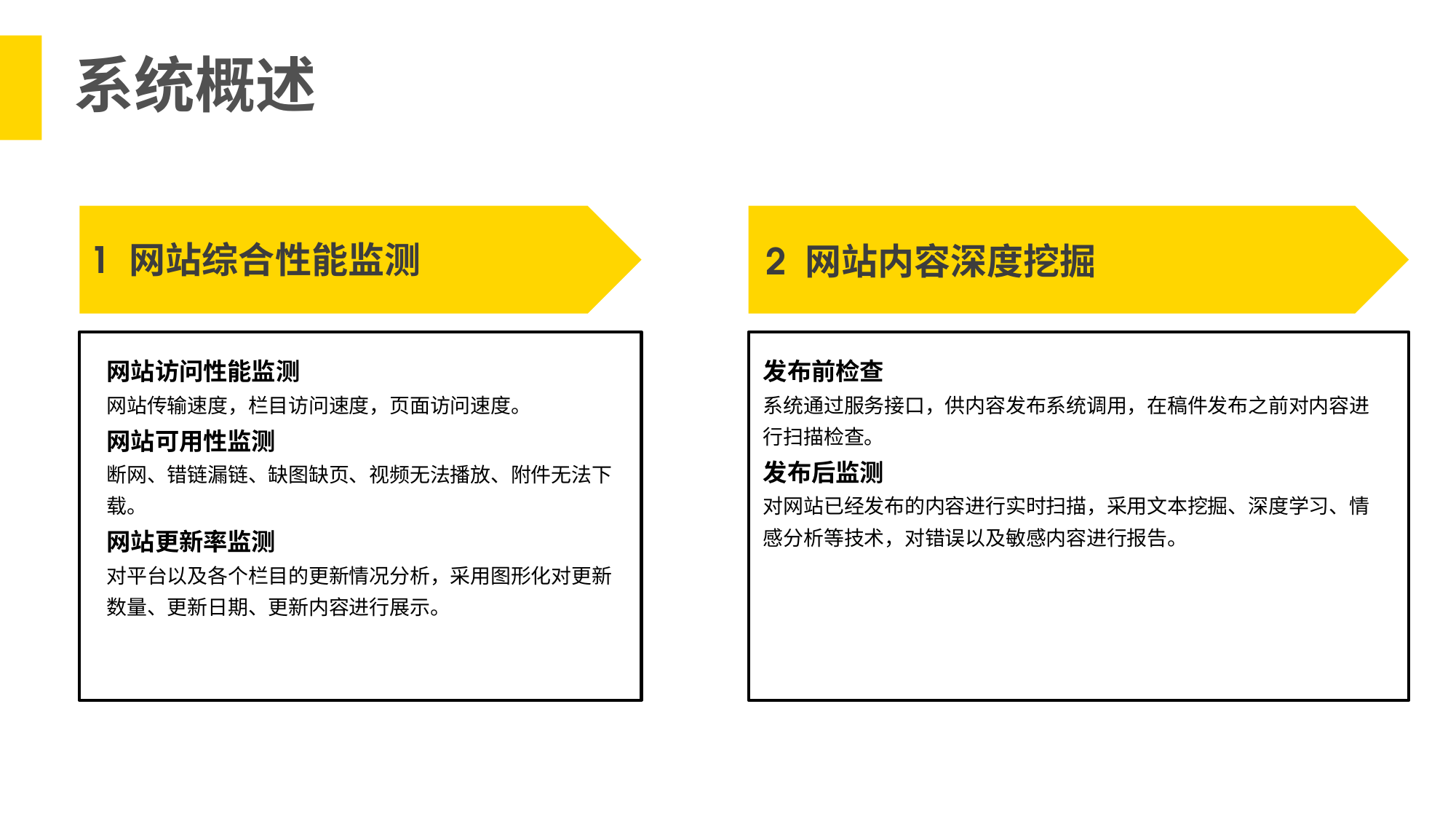

系统概述

1 网站综合性能监测
2 网站内容深度挖掘

网站访问性能监测
网站传输速度，栏目访问速度，页面访问速度。
网站可用性监测
断网、错链漏链、缺图缺页、视频无法播放、附件无法下载。
网站更新率监测
对平台以及各个栏目的更新情况分析，采用图形化对更新数量、更新日期、更新内容进行展示。

发布前检查
系统通过服务接口，供内容发布系统调用，在稿件发布之前对内容进行扫描检查。
发布后监测
对网站已经发布的内容进行实时扫描，采用文本挖掘、深度学习、情感分析等技术，对错误以及敏感内容进行报告。